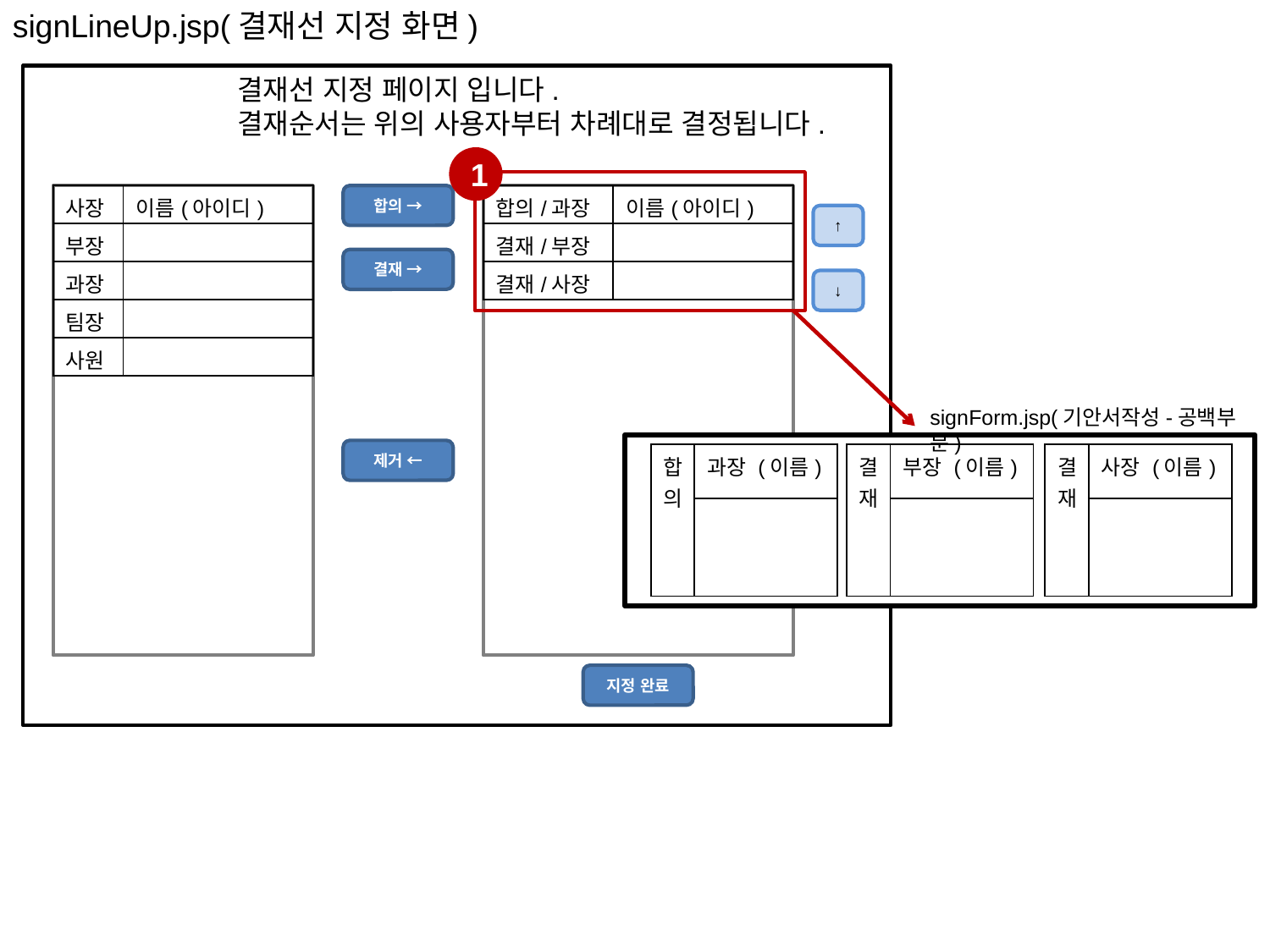

signLineUp.jsp(결재선 지정 화면)

결재선 지정 페이지 입니다.
결재순서는 위의 사용자부터 차례대로 결정됩니다.
1

| 사장 | 이름(아이디) |
| --- | --- |
| 부장 |  |
| 과장 |  |
| 팀장 |  |
| 사원 |  |
합의 →

| 합의/과장 | 이름(아이디) |
| --- | --- |
| 결재/부장 |  |
| 결재/사장 |  |
↑
결재 →
↓
signForm.jsp(기안서작성-공백부분)

제거 ←
| 합의 | 과장 (이름) |
| --- | --- |
|  |  |
| 결 재 | 부장 (이름) |
| --- | --- |
|  |  |
| 결 재 | 사장 (이름) |
| --- | --- |
|  |  |
지정 완료